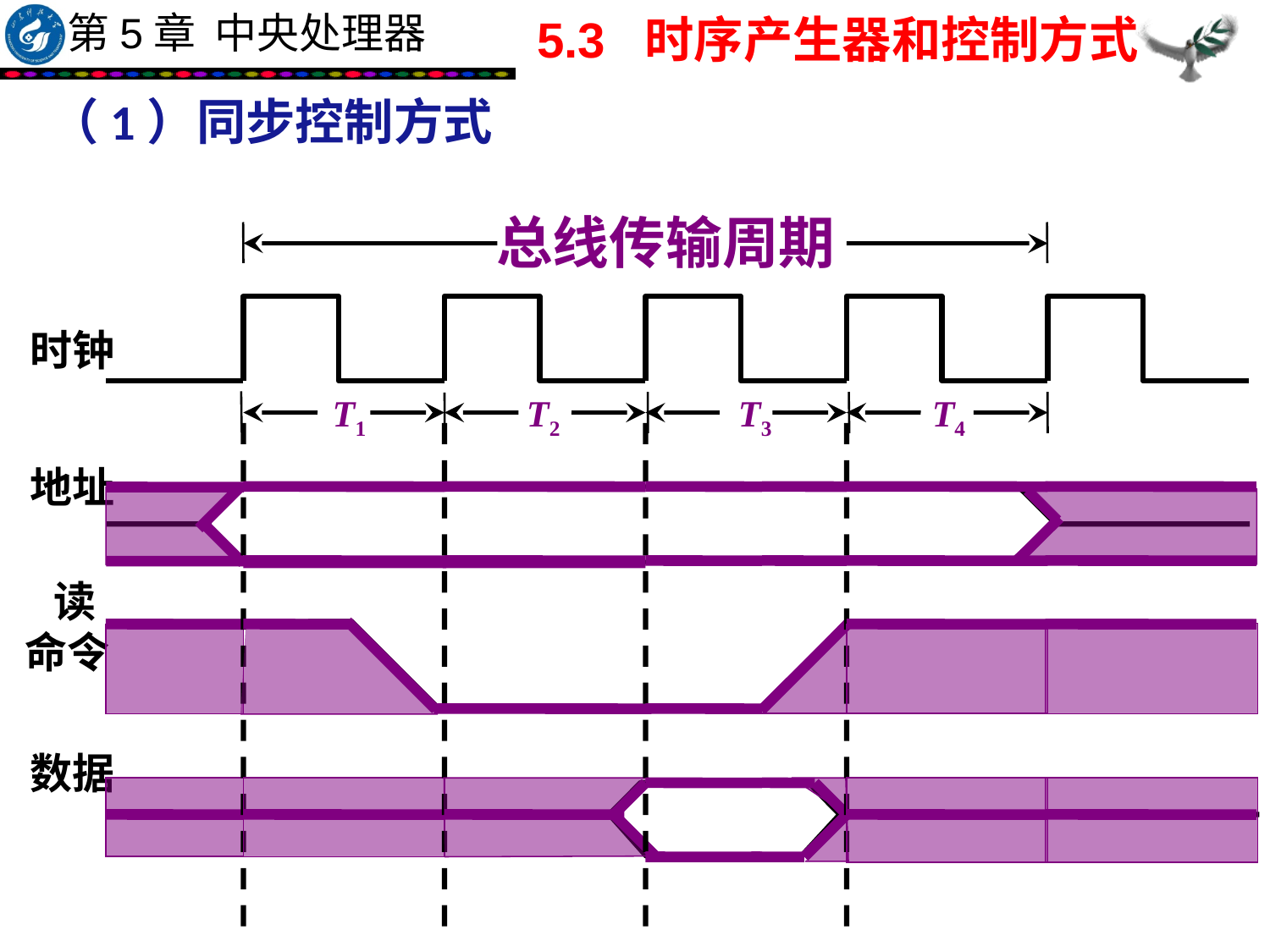

5.3  时序产生器和控制方式
（1）同步控制方式
总线传输周期

T1
T2
T3
T4

 时钟

 地址

  读
命令

 数据